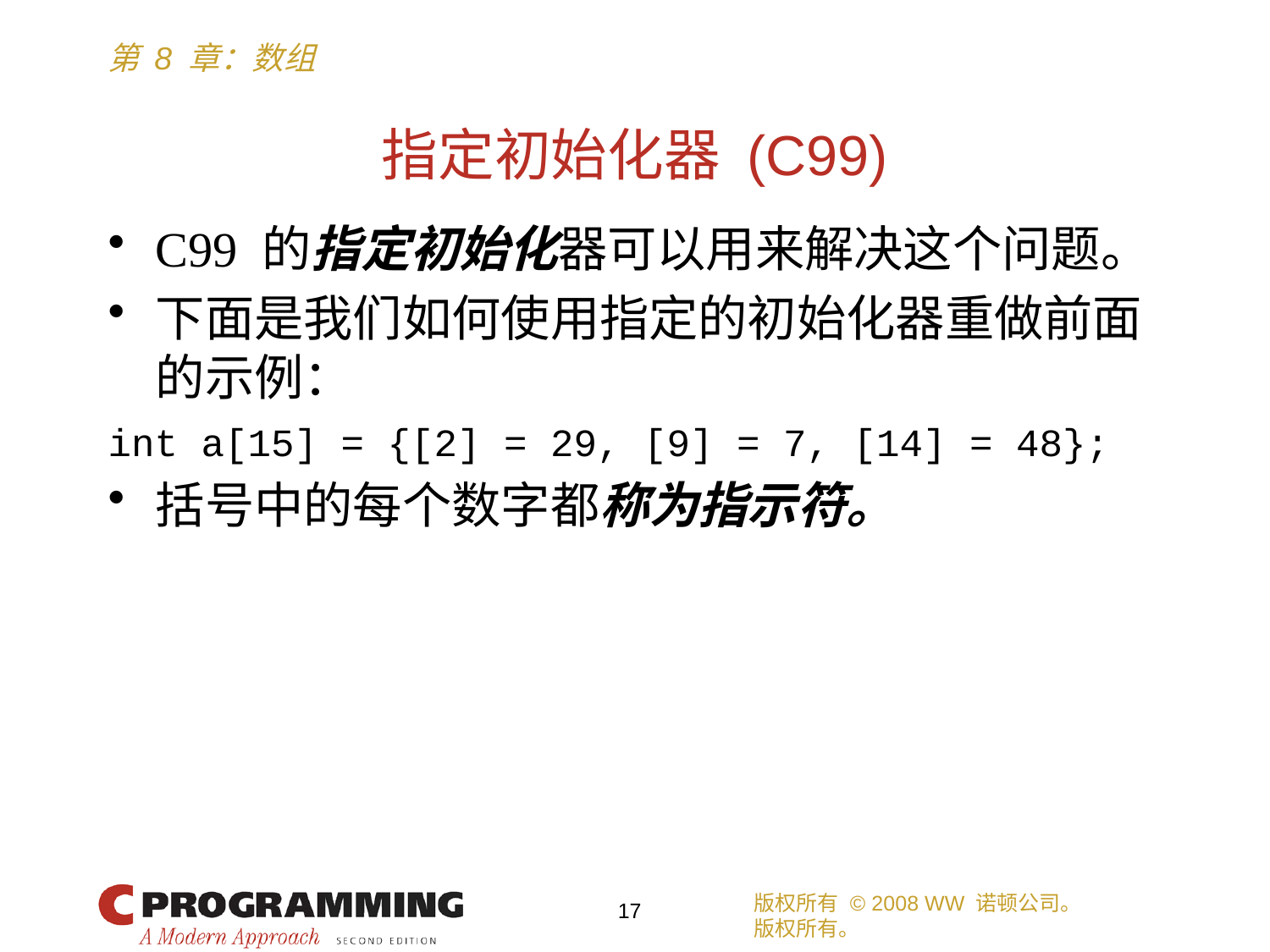

# 指定初始化器 (C99)
C99 的指定初始化器可以用来解决这个问题。
下面是我们如何使用指定的初始化器重做前面的示例：
int a[15] = {[2] = 29, [9] = 7, [14] = 48};
括号中的每个数字都称为指示符。
版权所有 © 2008 WW 诺顿公司。
版权所有。
17